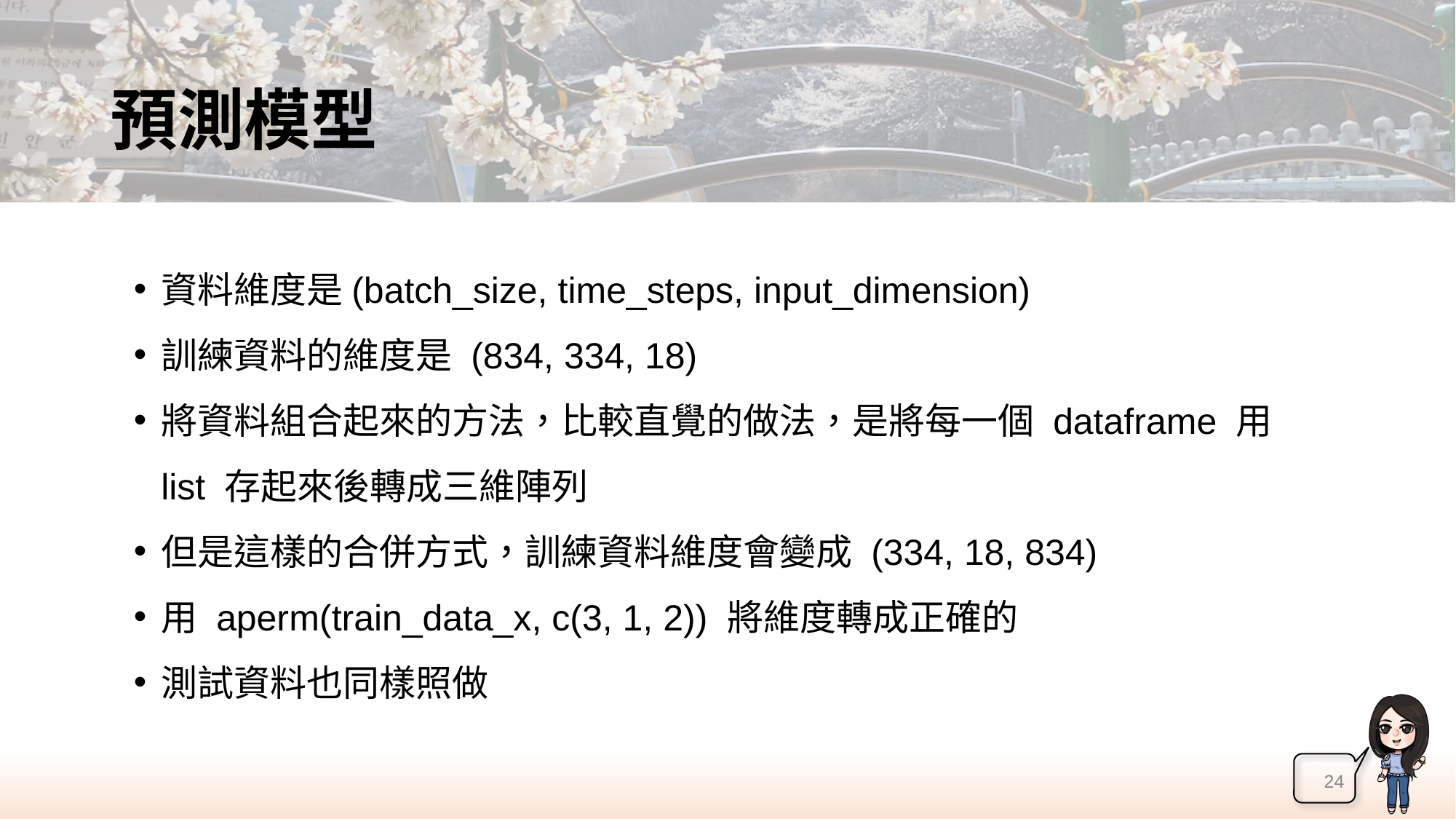

# 預測模型
資料維度是(batch_size, time_steps, input_dimension)
訓練資料的維度是 (834, 334, 18)
將資料組合起來的方法，比較直覺的做法，是將每一個 dataframe 用 list 存起來後轉成三維陣列
但是這樣的合併方式，訓練資料維度會變成 (334, 18, 834)
用 aperm(train_data_x, c(3, 1, 2)) 將維度轉成正確的
測試資料也同樣照做
24